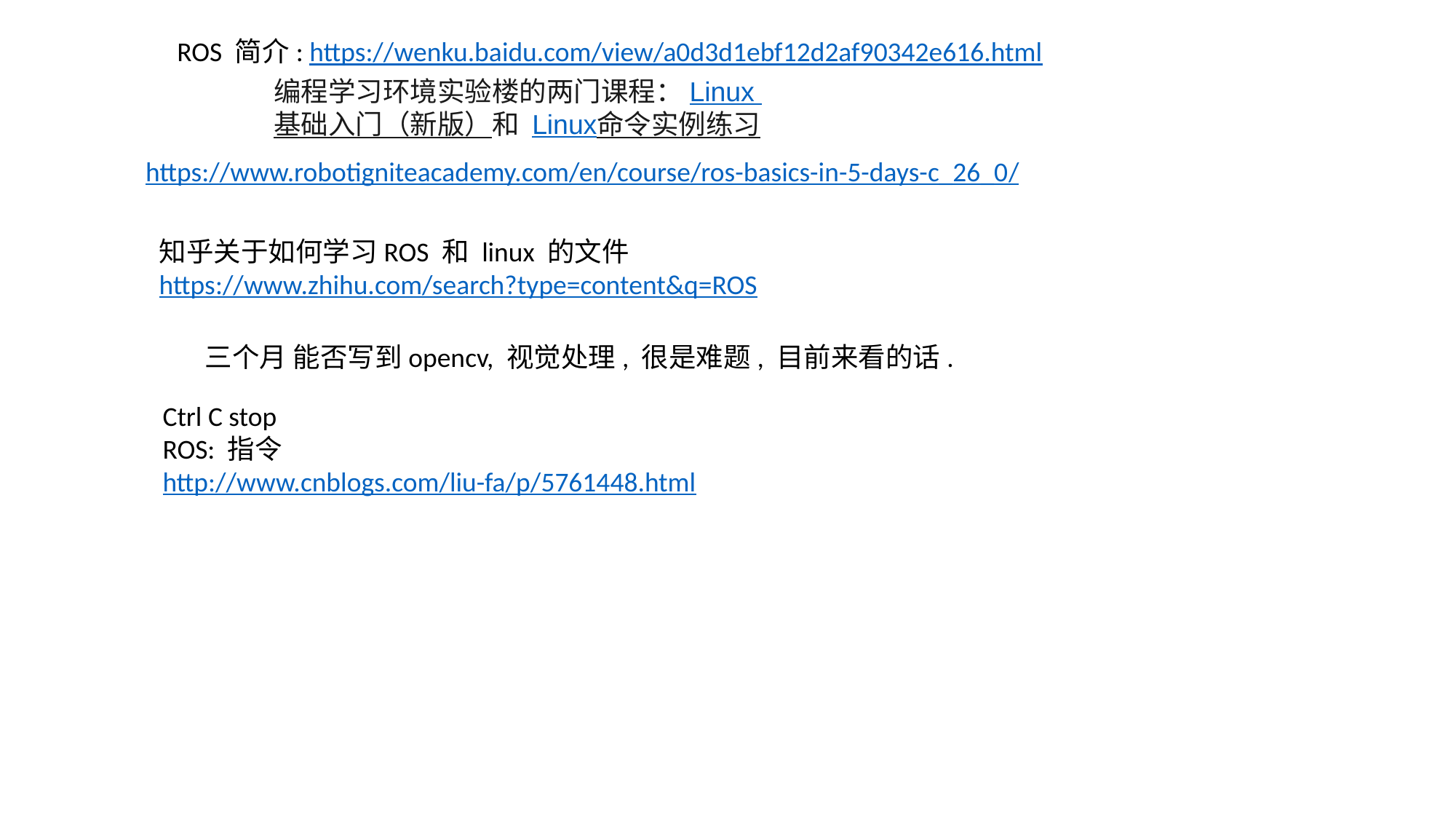

ROS 简介: https://wenku.baidu.com/view/a0d3d1ebf12d2af90342e616.html

编程学习环境实验楼的两门课程：Linux 基础入门（新版）和 Linux命令实例练习
https://www.robotigniteacademy.com/en/course/ros-basics-in-5-days-c_26_0/

知乎关于如何学习ROS 和 linux 的文件
https://www.zhihu.com/search?type=content&q=ROS

三个月 能否写到opencv, 视觉处理, 很是难题, 目前来看的话.
Ctrl C stop
ROS: 指令
http://www.cnblogs.com/liu-fa/p/5761448.html